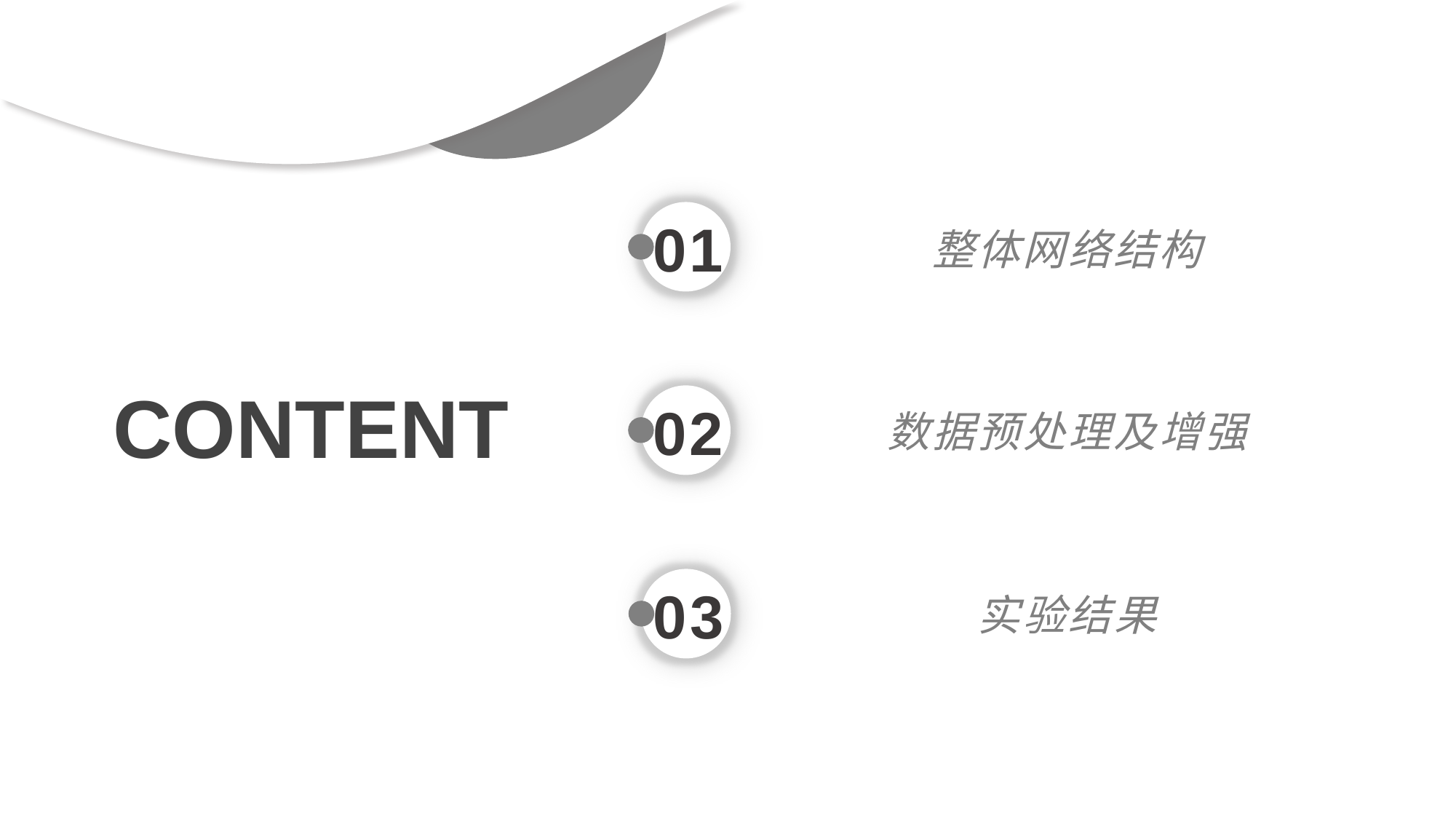

01
整体网络结构
CONTENT

02
数据预处理及增强

03
实验结果
2